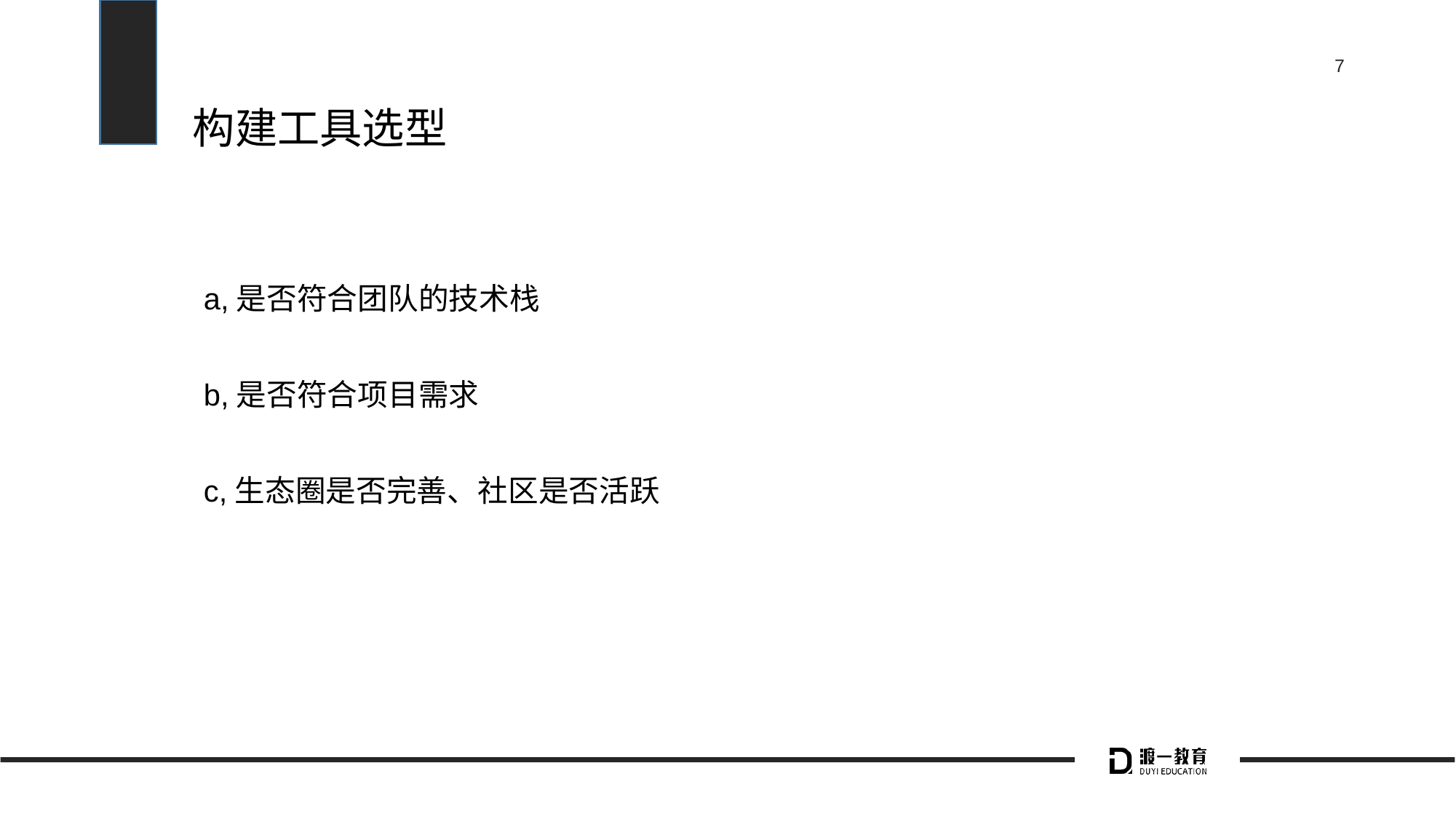

# 构建工具选型

a,是否符合团队的技术栈

b,是否符合项目需求

c,生态圈是否完善、社区是否活跃